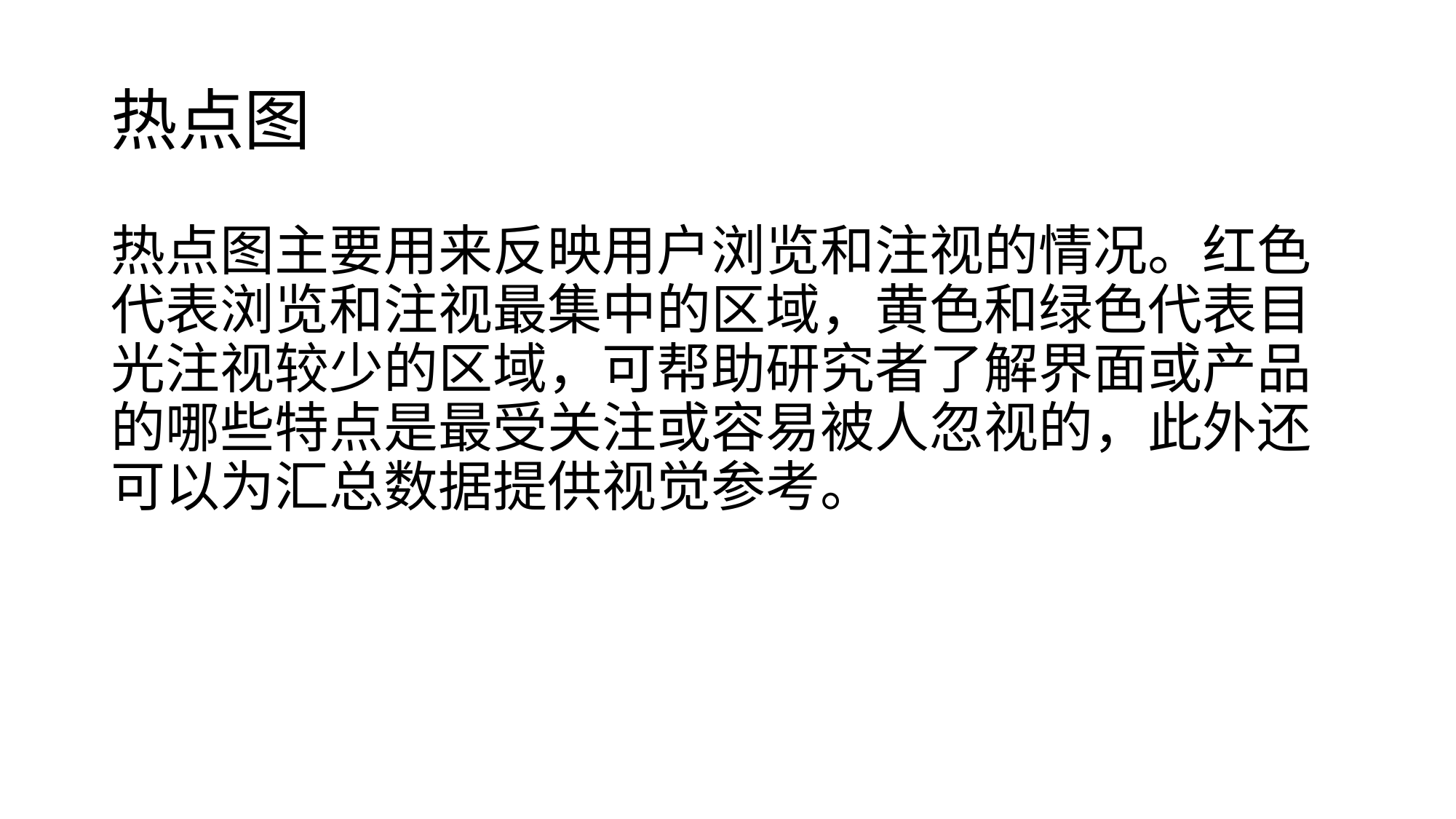

# 热点图
热点图主要用来反映用户浏览和注视的情况。红色代表浏览和注视最集中的区域，黄色和绿色代表目光注视较少的区域，可帮助研究者了解界面或产品的哪些特点是最受关注或容易被人忽视的，此外还可以为汇总数据提供视觉参考。